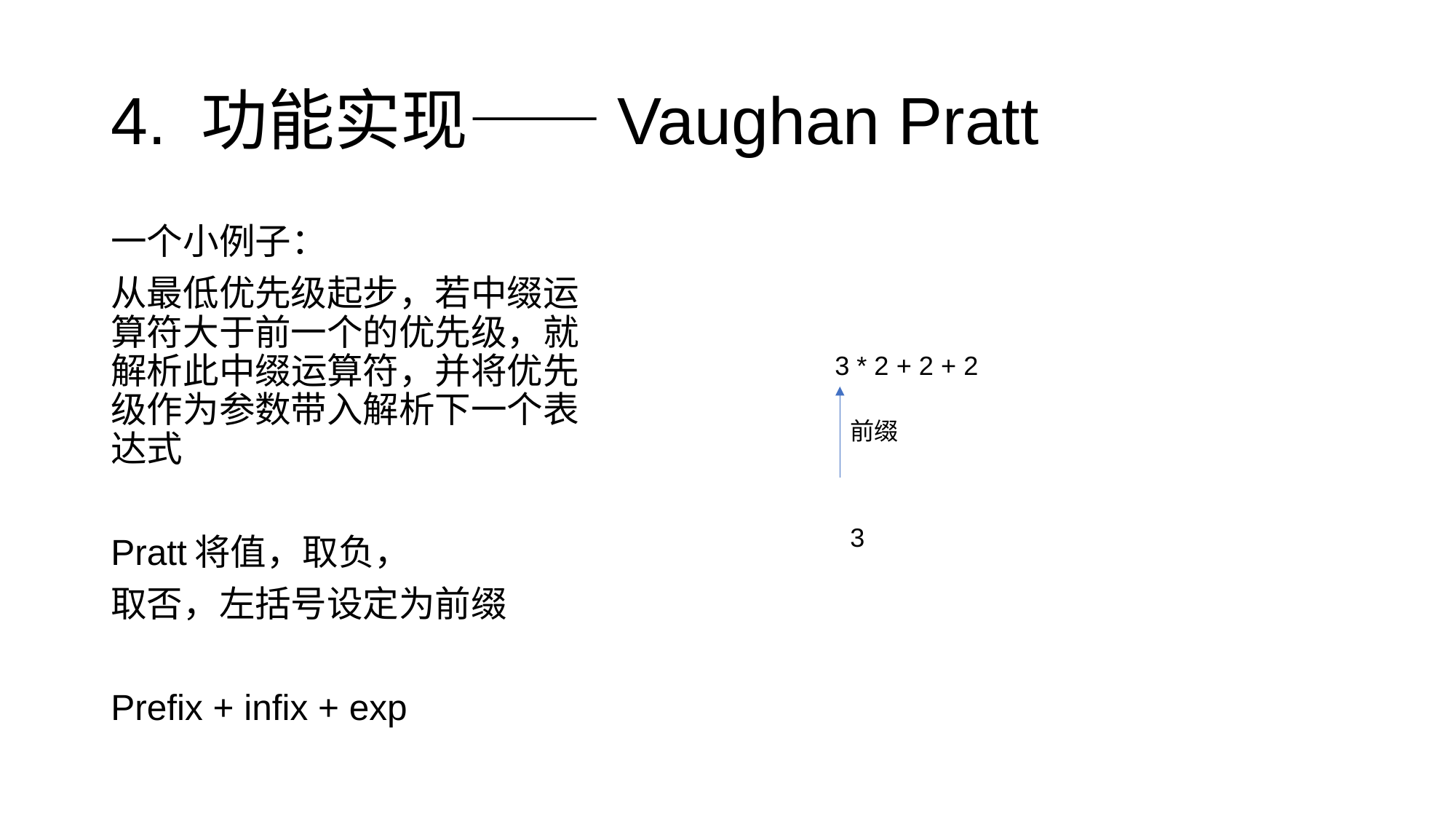

# 4. 功能实现——Vaughan Pratt
一个小例子：
从最低优先级起步，若中缀运算符大于前一个的优先级，就解析此中缀运算符，并将优先级作为参数带入解析下一个表达式

Pratt将值，取负，
取否，左括号设定为前缀

Prefix + infix + exp

3 * 2 + 2 + 2
前缀
3